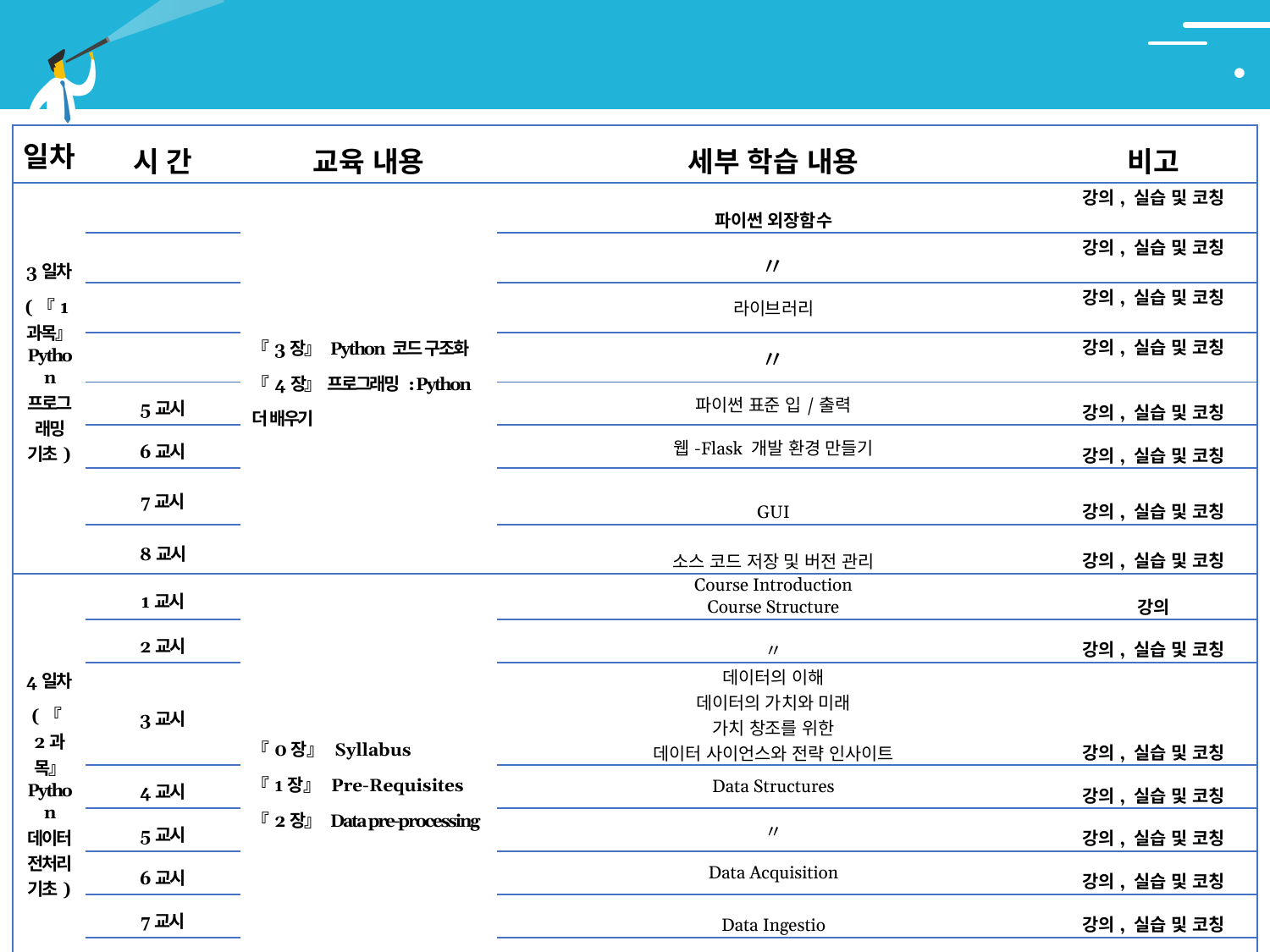

# 학습일정 및 내용
| 일차 | 시 간 | 교육 내용 | 세부 학습 내용 | 비고 |
| --- | --- | --- | --- | --- |
| 3일차 (『1과목』 Python 프로그래밍 기초) |  | 『3장』 Python 코드 구조화 『4장』 프로그래밍 : Python 더 배우기 | 파이썬 외장함수 | 강의, 실습 및 코칭 |
|  |  |  | 〃 | 강의, 실습 및 코칭 |
|  |  |  | 라이브러리 | 강의, 실습 및 코칭 |
|  |  |  | 〃 | 강의, 실습 및 코칭 |
|  | 5교시 |  | 파이썬 표준 입/출력 | 강의, 실습 및 코칭 |
|  | 6교시 |  | 웹-Flask 개발 환경 만들기 | 강의, 실습 및 코칭 |
|  | 7교시 |  | GUI | 강의, 실습 및 코칭 |
|  | 8교시 |  | 소스 코드 저장 및 버전 관리 | 강의, 실습 및 코칭 |
| 4일차 (『2과목』 Python 데이터 전처리 기초) | 1교시 | 『0장』 Syllabus 『1장』 Pre-Requisites 『2장』 Data pre-processing | Course Introduction Course Structure | 강의 |
|  | 2교시 |  | 〃 | 강의, 실습 및 코칭 |
|  | 3교시 |  | 데이터의 이해 데이터의 가치와 미래 가치 창조를 위한 데이터 사이언스와 전략 인사이트 | 강의, 실습 및 코칭 |
|  | 4교시 |  | Data Structures | 강의, 실습 및 코칭 |
|  | 5교시 |  | 〃 | 강의, 실습 및 코칭 |
|  | 6교시 |  | Data Acquisition | 강의, 실습 및 코칭 |
|  | 7교시 |  | Data Ingestio | 강의, 실습 및 코칭 |
|  | 8교시 |  | 〃 | 강의, 실습 및 코칭 |